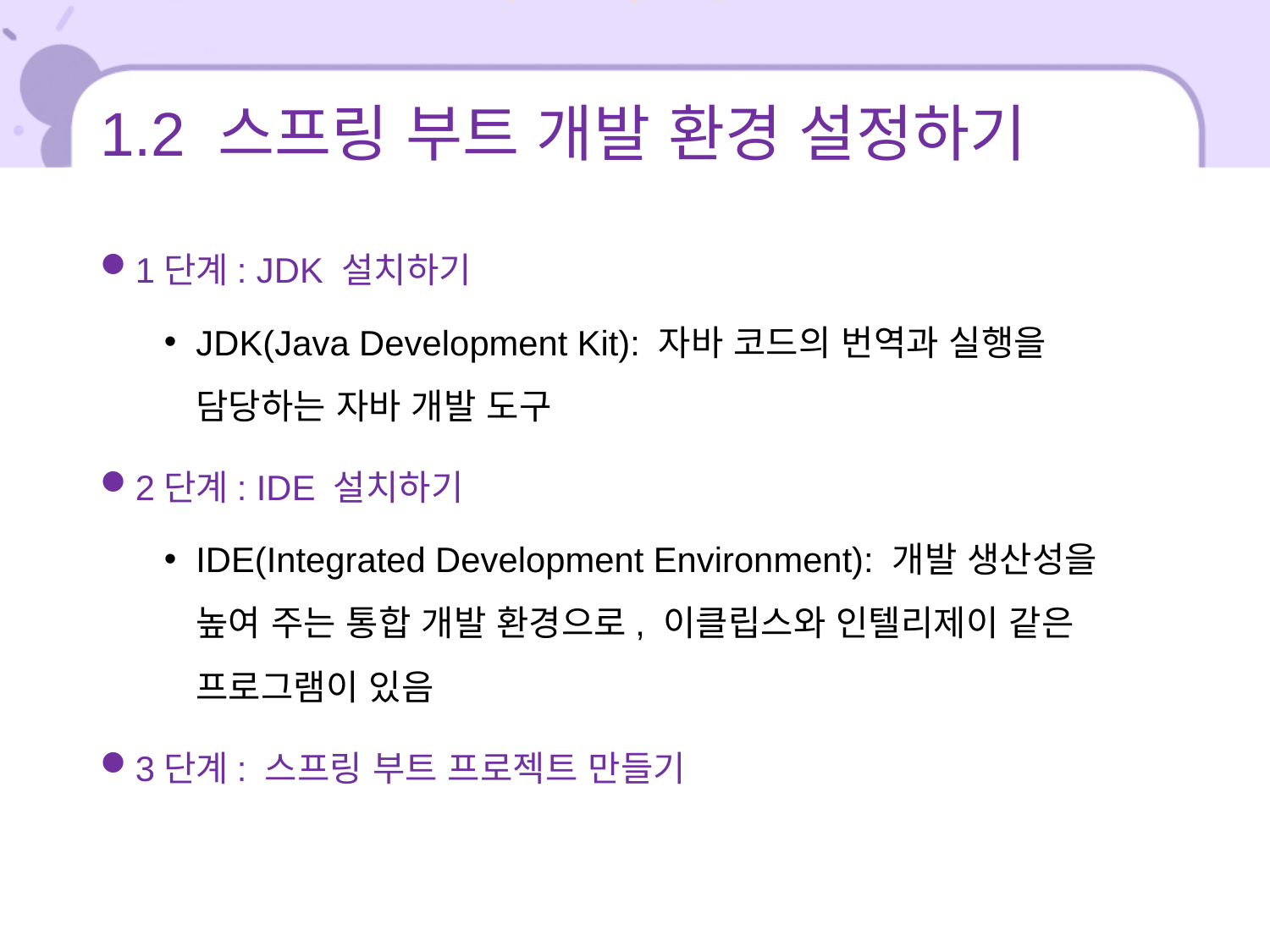

# 1.2 스프링 부트 개발 환경 설정하기
1단계: JDK 설치하기
JDK(Java Development Kit): 자바 코드의 번역과 실행을 담당하는 자바 개발 도구
2단계: IDE 설치하기
IDE(Integrated Development Environment): 개발 생산성을 높여 주는 통합 개발 환경으로, 이클립스와 인텔리제이 같은 프로그램이 있음
3단계: 스프링 부트 프로젝트 만들기